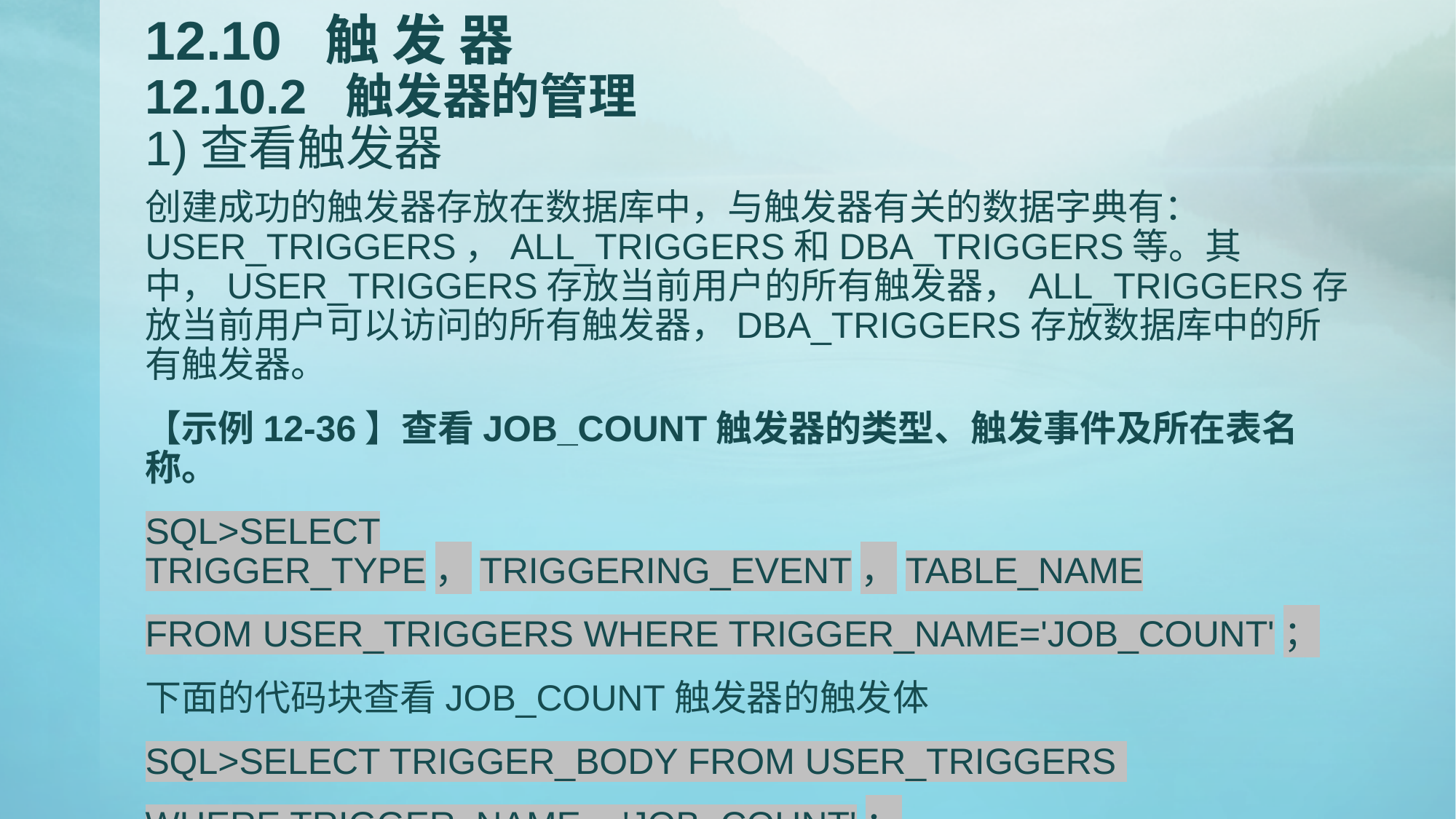

# 12.10  触 发 器 12.10.2  触发器的管理 1)查看触发器
创建成功的触发器存放在数据库中，与触发器有关的数据字典有：USER_TRIGGERS，ALL_TRIGGERS和DBA_TRIGGERS等。其中，USER_TRIGGERS存放当前用户的所有触发器，ALL_TRIGGERS存放当前用户可以访问的所有触发器，DBA_TRIGGERS存放数据库中的所有触发器。
【示例12-36】查看JOB_COUNT触发器的类型、触发事件及所在表名称。
SQL>SELECT TRIGGER_TYPE，TRIGGERING_EVENT，TABLE_NAME
FROM USER_TRIGGERS WHERE TRIGGER_NAME='JOB_COUNT'；
下面的代码块查看JOB_COUNT触发器的触发体
SQL>SELECT TRIGGER_BODY FROM USER_TRIGGERS
WHERE TRIGGER_NAME = 'JOB_COUNT'；